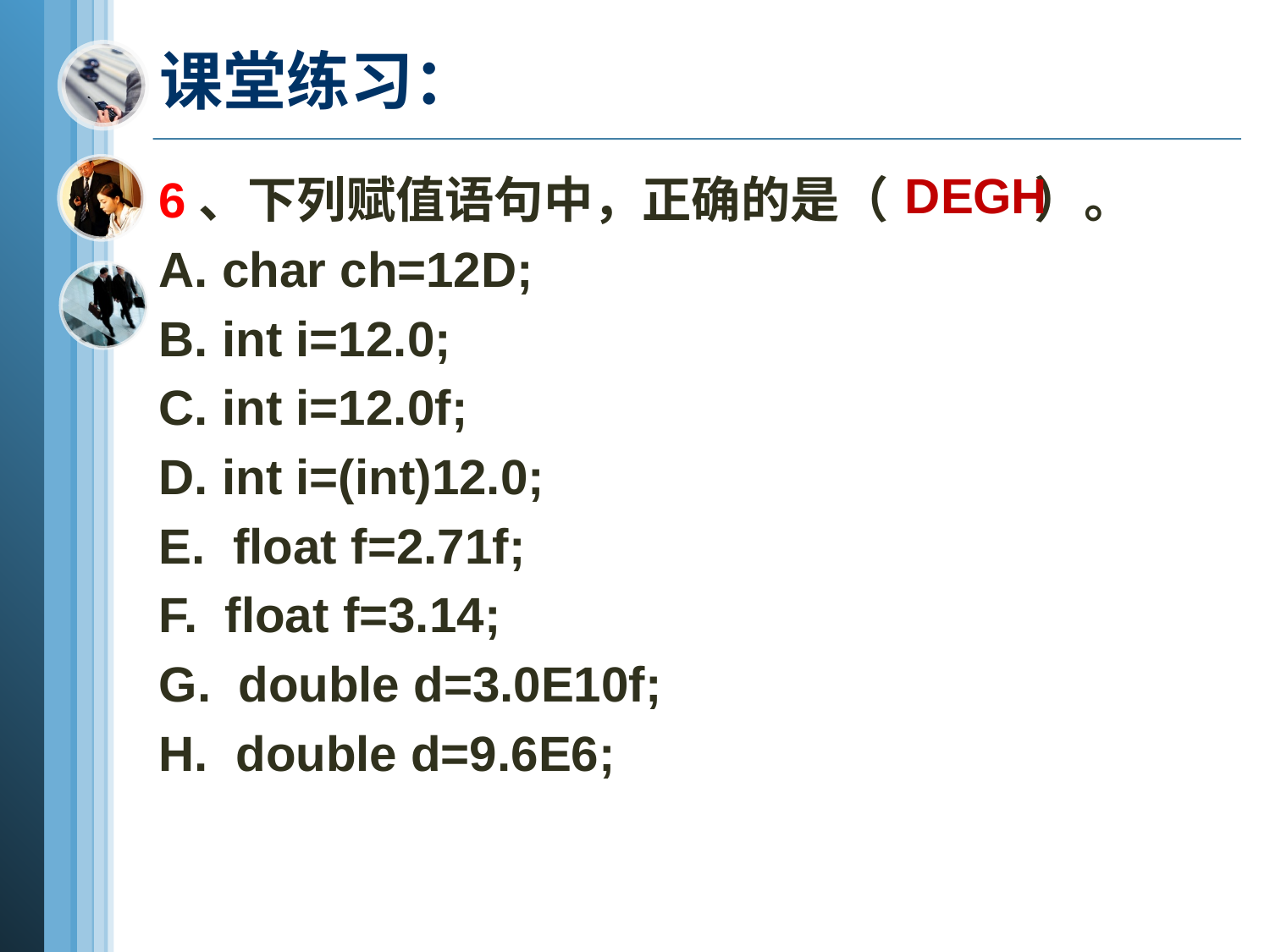

# 课堂练习：
DEGH
6、下列赋值语句中，正确的是（             ）。
A. char ch=12D;
B. int i=12.0;
C. int i=12.0f;
D. int i=(int)12.0;
E.  float f=2.71f;
F.  float f=3.14;
G.  double d=3.0E10f;
H.  double d=9.6E6;